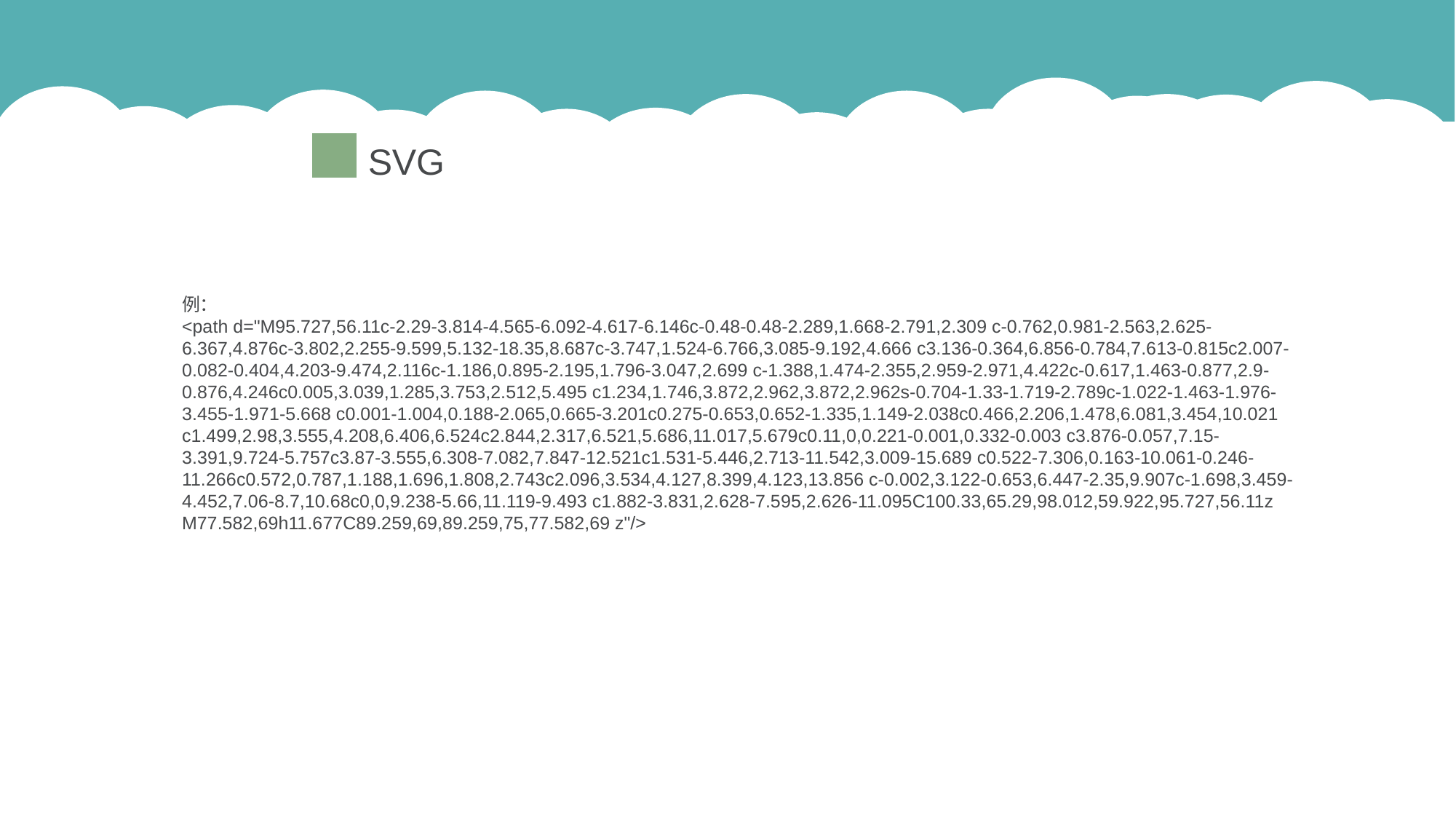

SVG
例：
<path d="M95.727,56.11c-2.29-3.814-4.565-6.092-4.617-6.146c-0.48-0.48-2.289,1.668-2.791,2.309 c-0.762,0.981-2.563,2.625-6.367,4.876c-3.802,2.255-9.599,5.132-18.35,8.687c-3.747,1.524-6.766,3.085-9.192,4.666 c3.136-0.364,6.856-0.784,7.613-0.815c2.007-0.082-0.404,4.203-9.474,2.116c-1.186,0.895-2.195,1.796-3.047,2.699 c-1.388,1.474-2.355,2.959-2.971,4.422c-0.617,1.463-0.877,2.9-0.876,4.246c0.005,3.039,1.285,3.753,2.512,5.495 c1.234,1.746,3.872,2.962,3.872,2.962s-0.704-1.33-1.719-2.789c-1.022-1.463-1.976-3.455-1.971-5.668 c0.001-1.004,0.188-2.065,0.665-3.201c0.275-0.653,0.652-1.335,1.149-2.038c0.466,2.206,1.478,6.081,3.454,10.021 c1.499,2.98,3.555,4.208,6.406,6.524c2.844,2.317,6.521,5.686,11.017,5.679c0.11,0,0.221-0.001,0.332-0.003 c3.876-0.057,7.15-3.391,9.724-5.757c3.87-3.555,6.308-7.082,7.847-12.521c1.531-5.446,2.713-11.542,3.009-15.689 c0.522-7.306,0.163-10.061-0.246-11.266c0.572,0.787,1.188,1.696,1.808,2.743c2.096,3.534,4.127,8.399,4.123,13.856 c-0.002,3.122-0.653,6.447-2.35,9.907c-1.698,3.459-4.452,7.06-8.7,10.68c0,0,9.238-5.66,11.119-9.493 c1.882-3.831,2.628-7.595,2.626-11.095C100.33,65.29,98.012,59.922,95.727,56.11z M77.582,69h11.677C89.259,69,89.259,75,77.582,69 z"/>